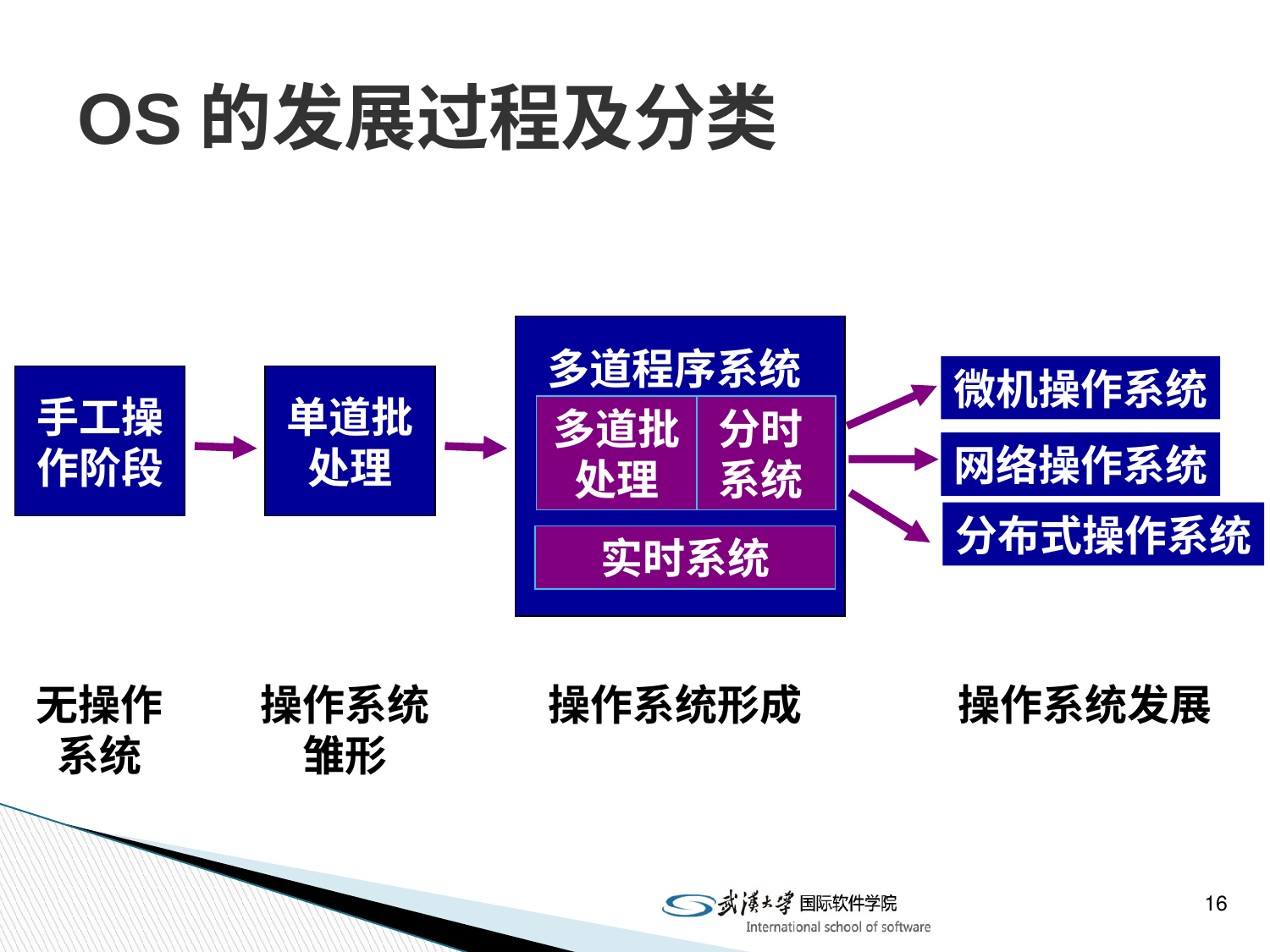

# OS的发展过程及分类

多道程序系统
分时系统

实时系统
多道批处理
微机操作系统

网络操作系统

分布式操作系统
手工操作阶段
单道批处理

无操作系统
操作系统雏形
操作系统形成
操作系统发展